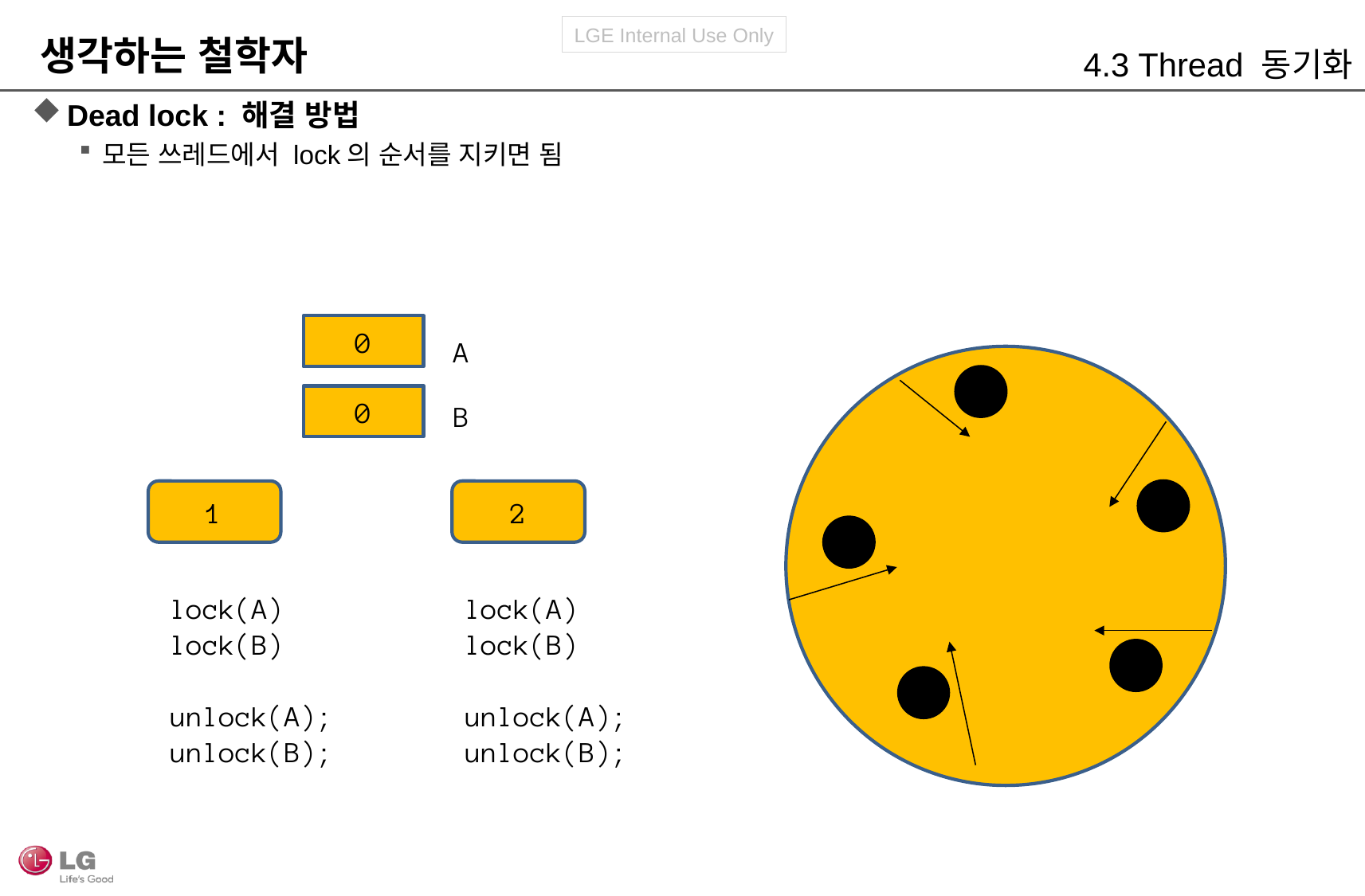

생각하는 철학자
4.3 Thread 동기화

Dead lock : 해결 방법
모든 쓰레드에서 lock의 순서를 지키면 됨

0
A

0
B
1
2

lock(A)
lock(B)

unlock(A);
unlock(B);

lock(A)
lock(B)

unlock(A);
unlock(B);